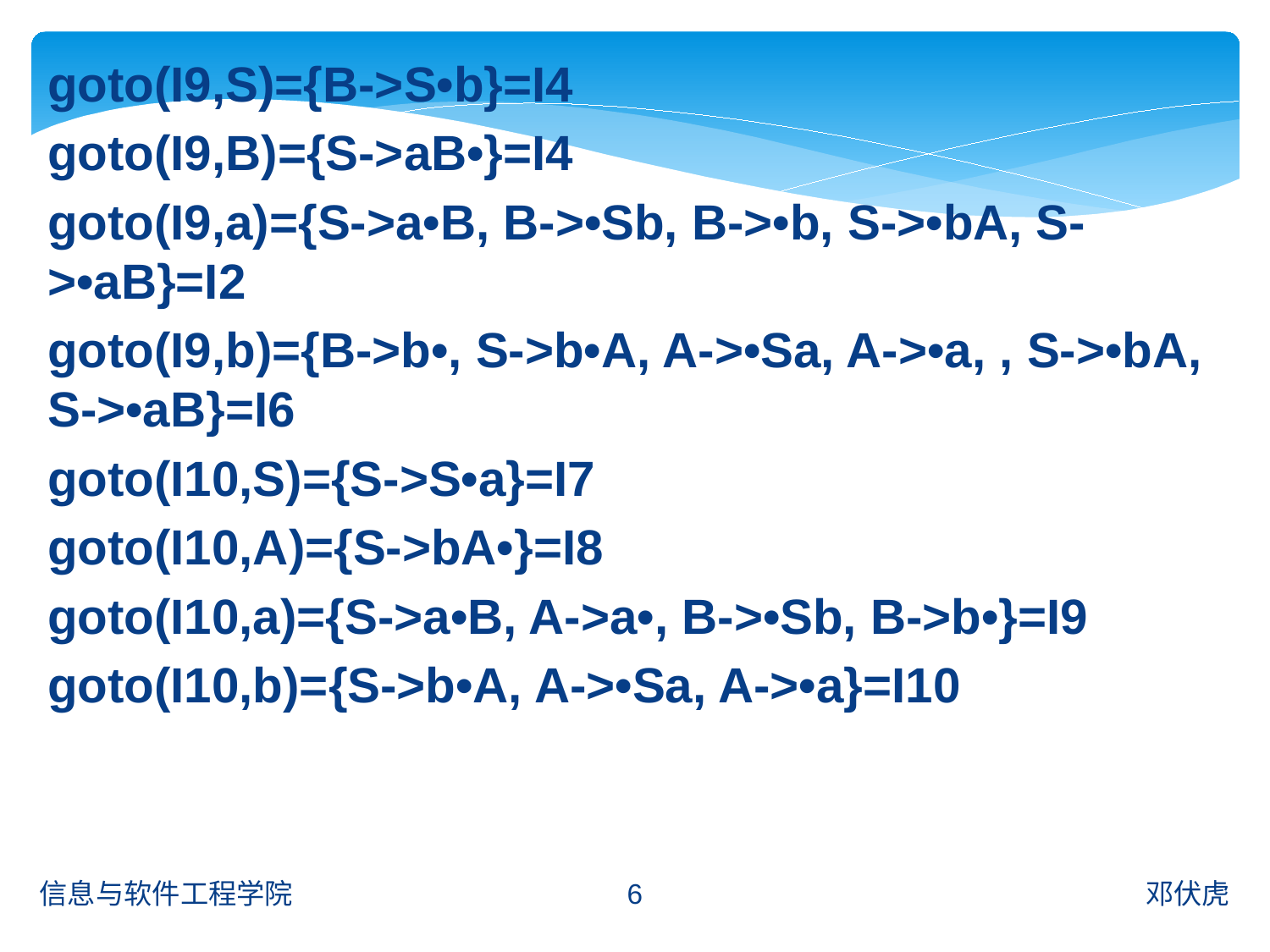

goto(I9,S)={B->S•b}=I4
goto(I9,B)={S->aB•}=I4
goto(I9,a)={S->a•B, B->•Sb, B->•b, S->•bA, S->•aB}=I2
goto(I9,b)={B->b•, S->b•A, A->•Sa, A->•a, , S->•bA, S->•aB}=I6
goto(I10,S)={S->S•a}=I7
goto(I10,A)={S->bA•}=I8
goto(I10,a)={S->a•B, A->a•, B->•Sb, B->b•}=I9
goto(I10,b)={S->b•A, A->•Sa, A->•a}=I10

6
信息与软件工程学院
邓伏虎